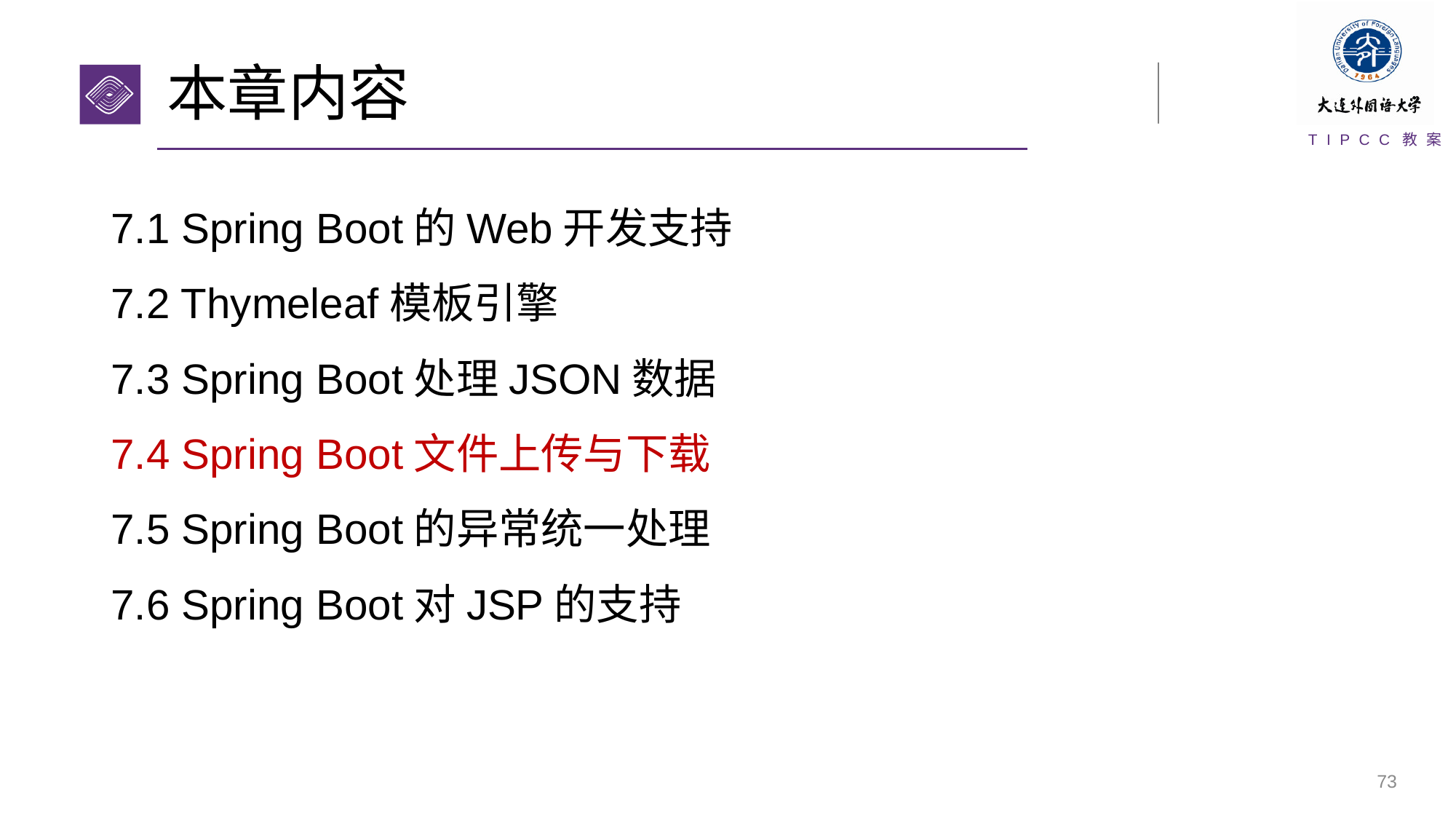

# 本章内容
7.1 Spring Boot的Web开发支持
7.2 Thymeleaf模板引擎
7.3 Spring Boot处理JSON数据
7.4 Spring Boot文件上传与下载
7.5 Spring Boot的异常统一处理
7.6 Spring Boot对JSP的支持
73